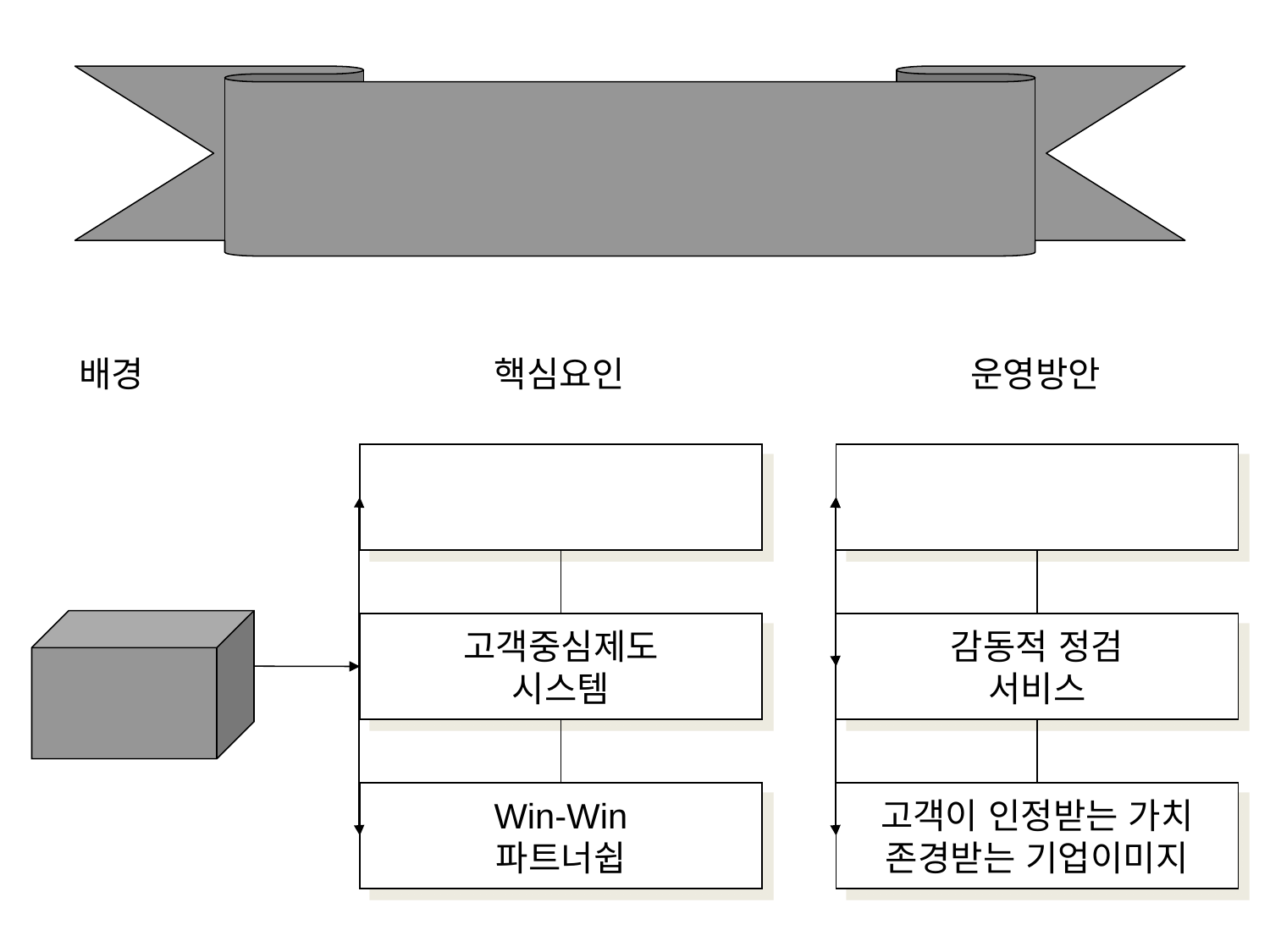

배경
핵심요인
운영방안

고객중심제도
시스템
감동적 정검
서비스
Win-Win
파트너쉽
고객이 인정받는 가치
존경받는 기업이미지